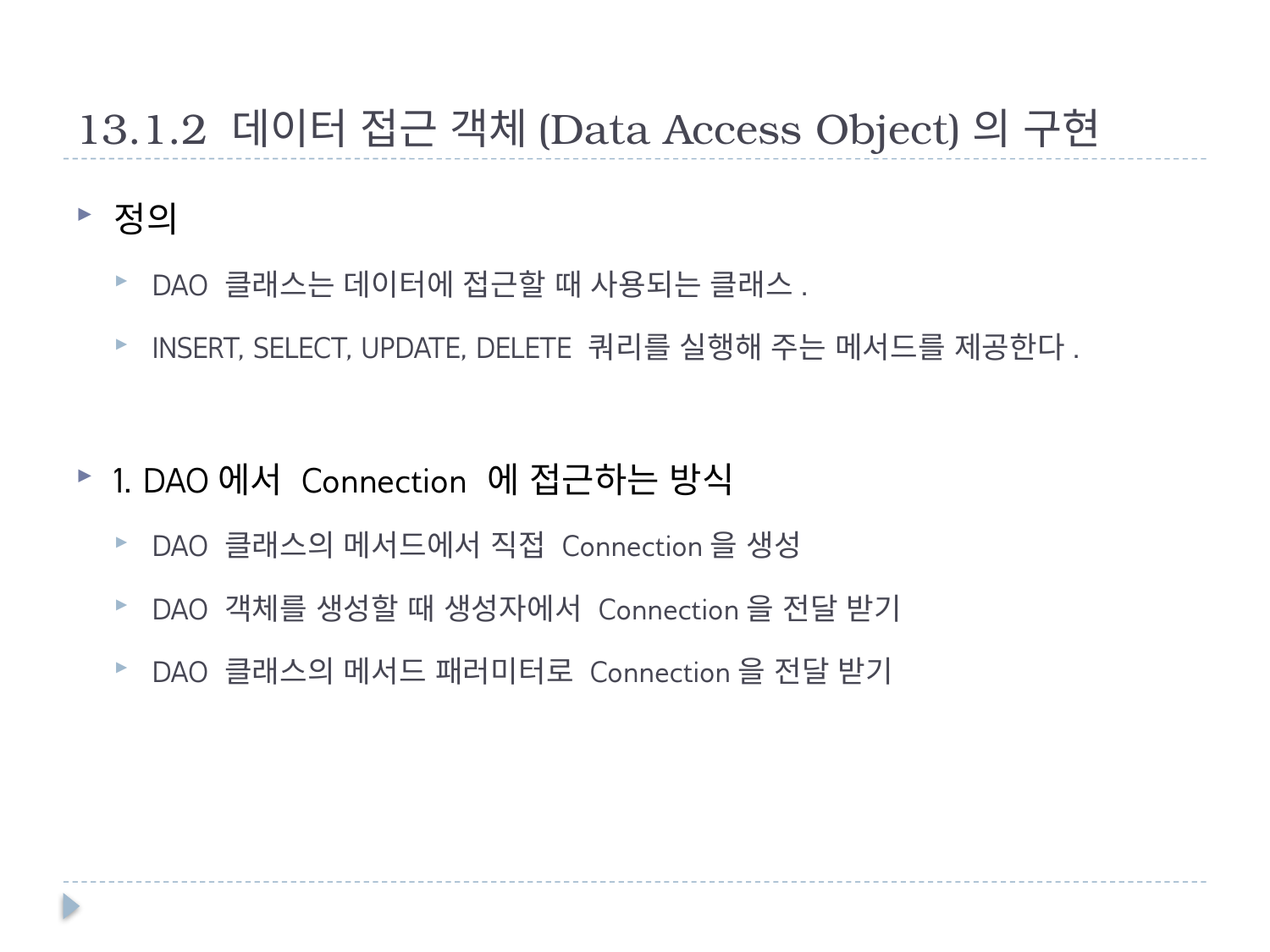

# 13.1.2 데이터 접근 객체(Data Access Object)의 구현
정의
DAO 클래스는 데이터에 접근할 때 사용되는 클래스.
INSERT, SELECT, UPDATE, DELETE 쿼리를 실행해 주는 메서드를 제공한다.

1. DAO에서 Connection 에 접근하는 방식
DAO 클래스의 메서드에서 직접 Connection을 생성
DAO 객체를 생성할 때 생성자에서 Connection을 전달 받기
DAO 클래스의 메서드 패러미터로 Connection을 전달 받기